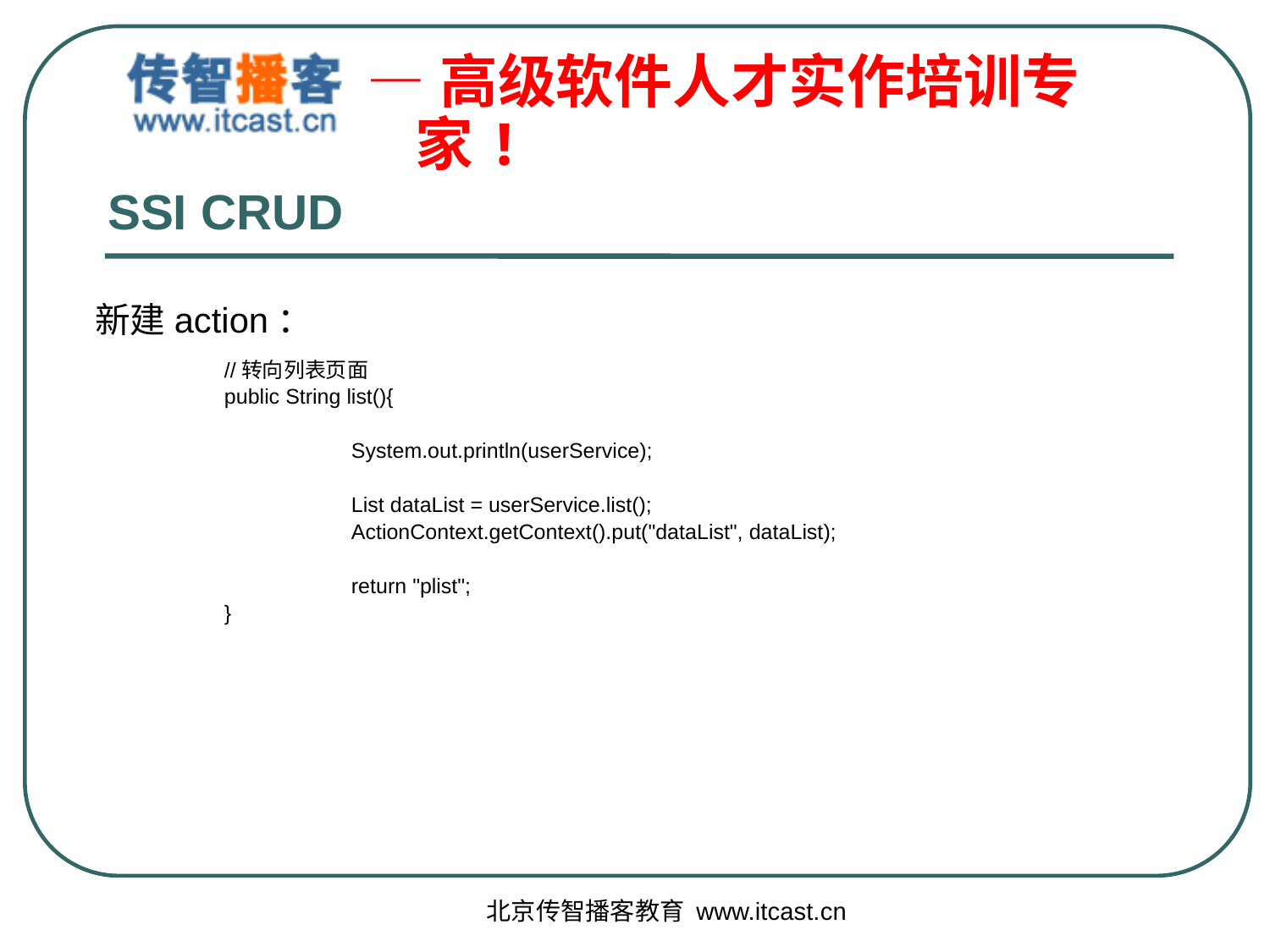

# SSI CRUD
新建action：
	//转向列表页面
	public String list(){

		System.out.println(userService);

		List dataList = userService.list();
		ActionContext.getContext().put("dataList", dataList);

		return "plist";
	}
北京传智播客教育 www.itcast.cn